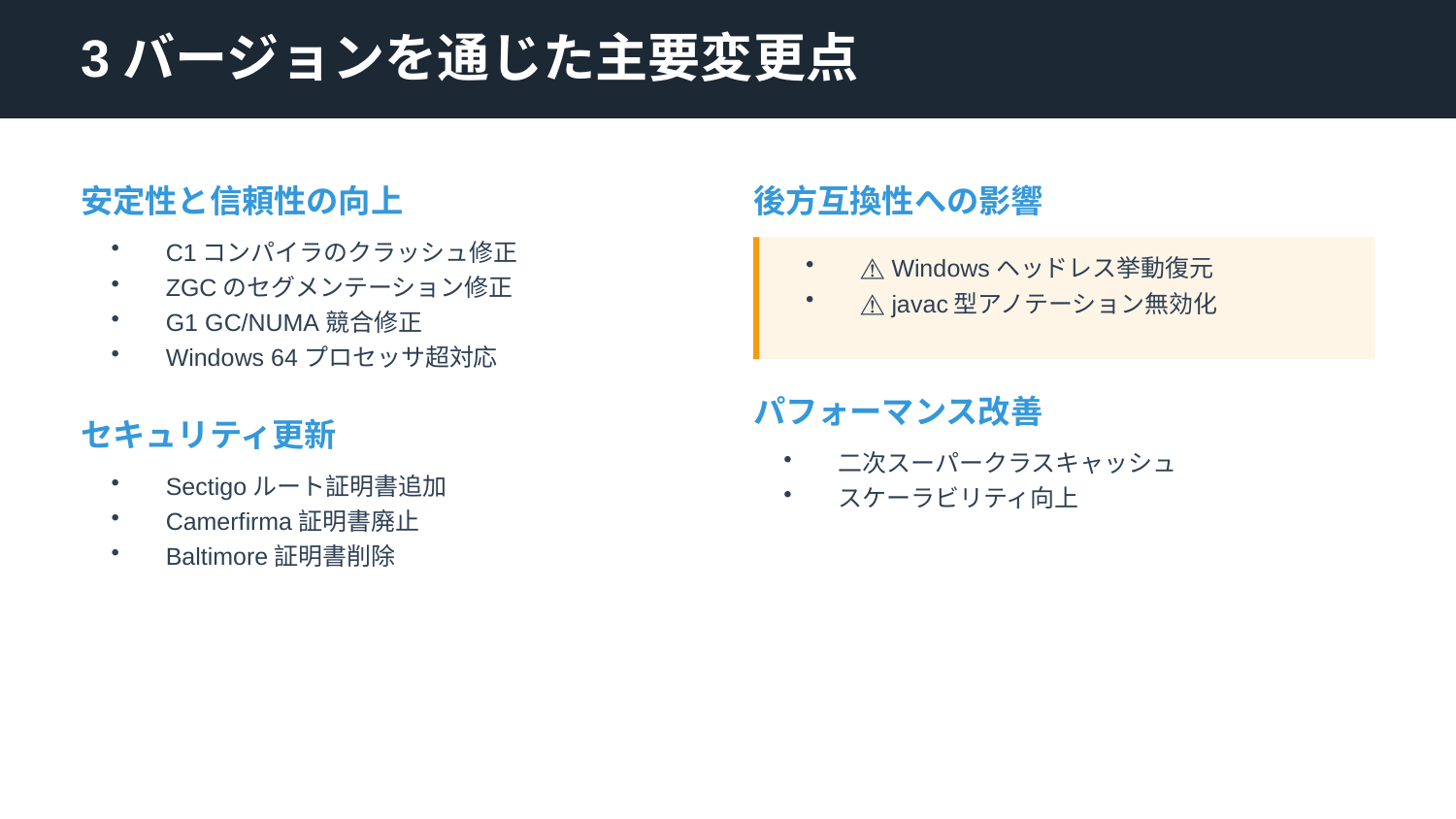

3バージョンを通じた主要変更点
安定性と信頼性の向上
後方互換性への影響
C1コンパイラのクラッシュ修正
ZGCのセグメンテーション修正
G1 GC/NUMA競合修正
Windows 64プロセッサ超対応

⚠ Windowsヘッドレス挙動復元
⚠ javac型アノテーション無効化
パフォーマンス改善
セキュリティ更新
二次スーパークラスキャッシュ
スケーラビリティ向上
Sectigoルート証明書追加
Camerfirma証明書廃止
Baltimore証明書削除